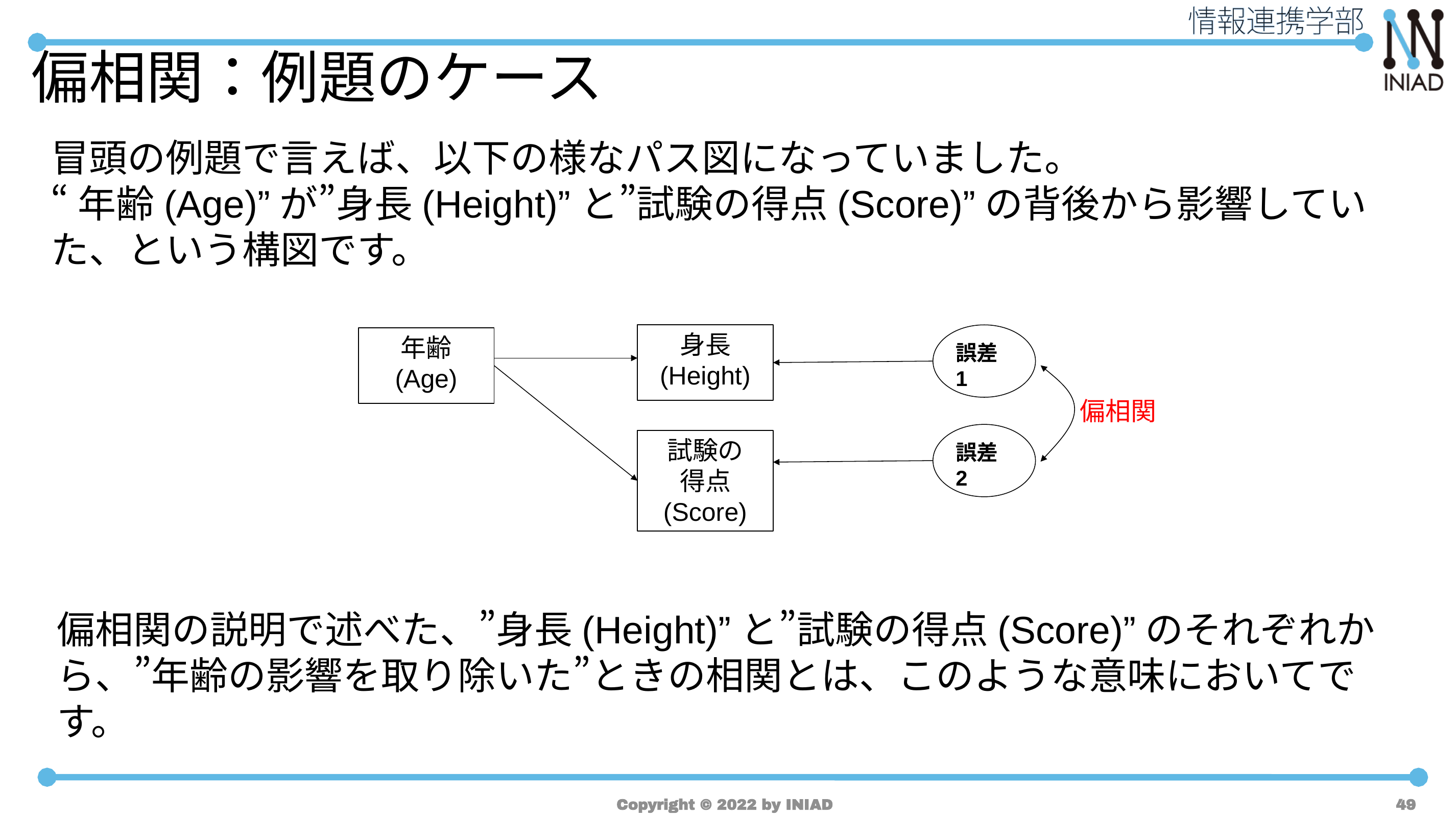

# 偏相関：例題のケース
冒頭の例題で言えば、以下の様なパス図になっていました。
“年齢(Age)”が”身長(Height)”と”試験の得点(Score)”の背後から影響していた、という構図です。
身長
(Height)
誤差1
年齢
(Age)
偏相関

誤差2
試験の
得点
(Score)
偏相関の説明で述べた、”身長(Height)”と”試験の得点(Score)”のそれぞれから、”年齢の影響を取り除いた”ときの相関とは、このような意味においてです。
Copyright © 2022 by INIAD
49